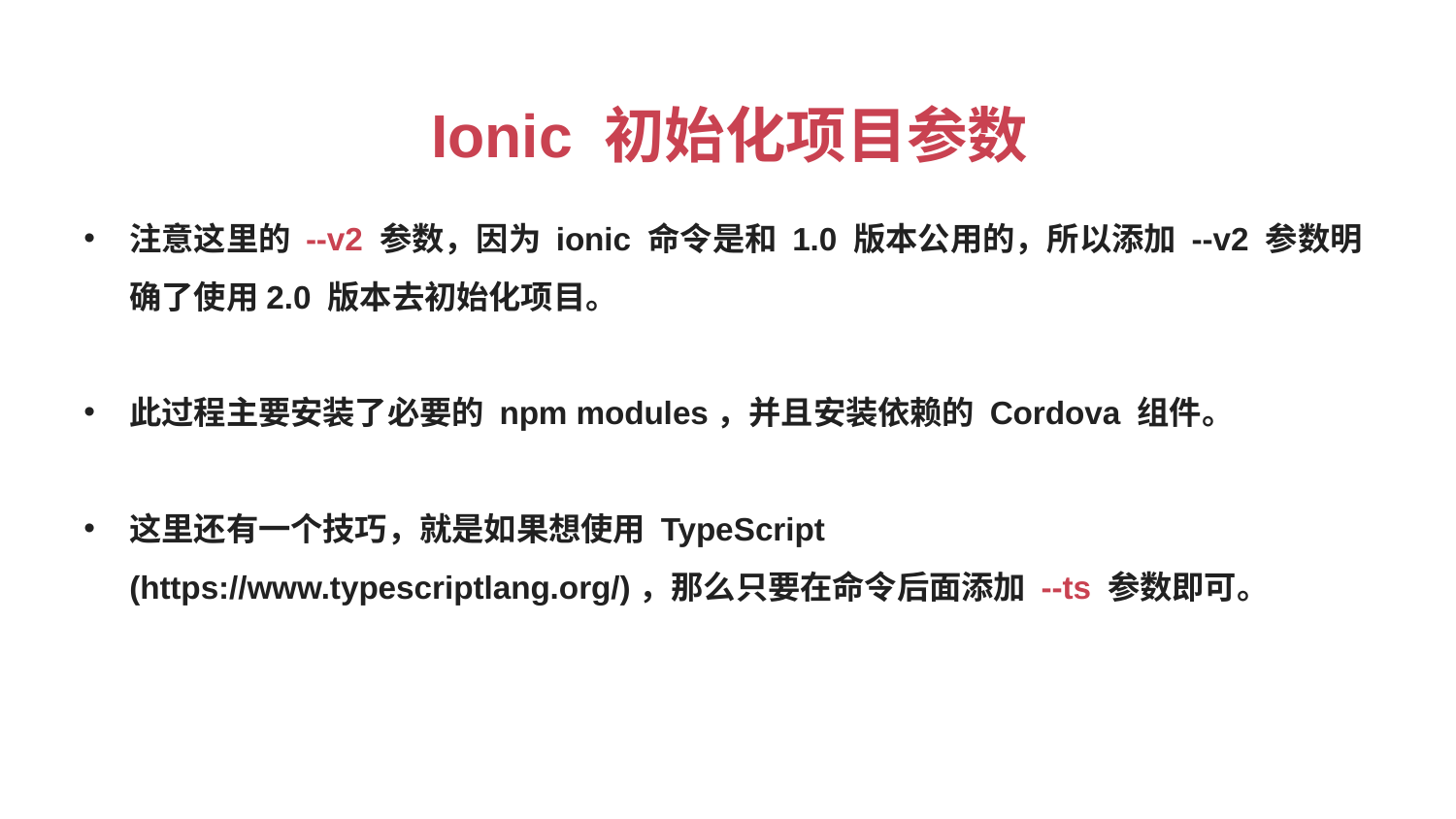

# Ionic 初始化项目参数
注意这里的 --v2 参数，因为 ionic 命令是和 1.0 版本公用的，所以添加 --v2 参数明确了使用2.0 版本去初始化项目。

此过程主要安装了必要的 npm modules，并且安装依赖的 Cordova 组件。

这里还有一个技巧，就是如果想使用 TypeScript (https://www.typescriptlang.org/)，那么只要在命令后面添加 --ts 参数即可。